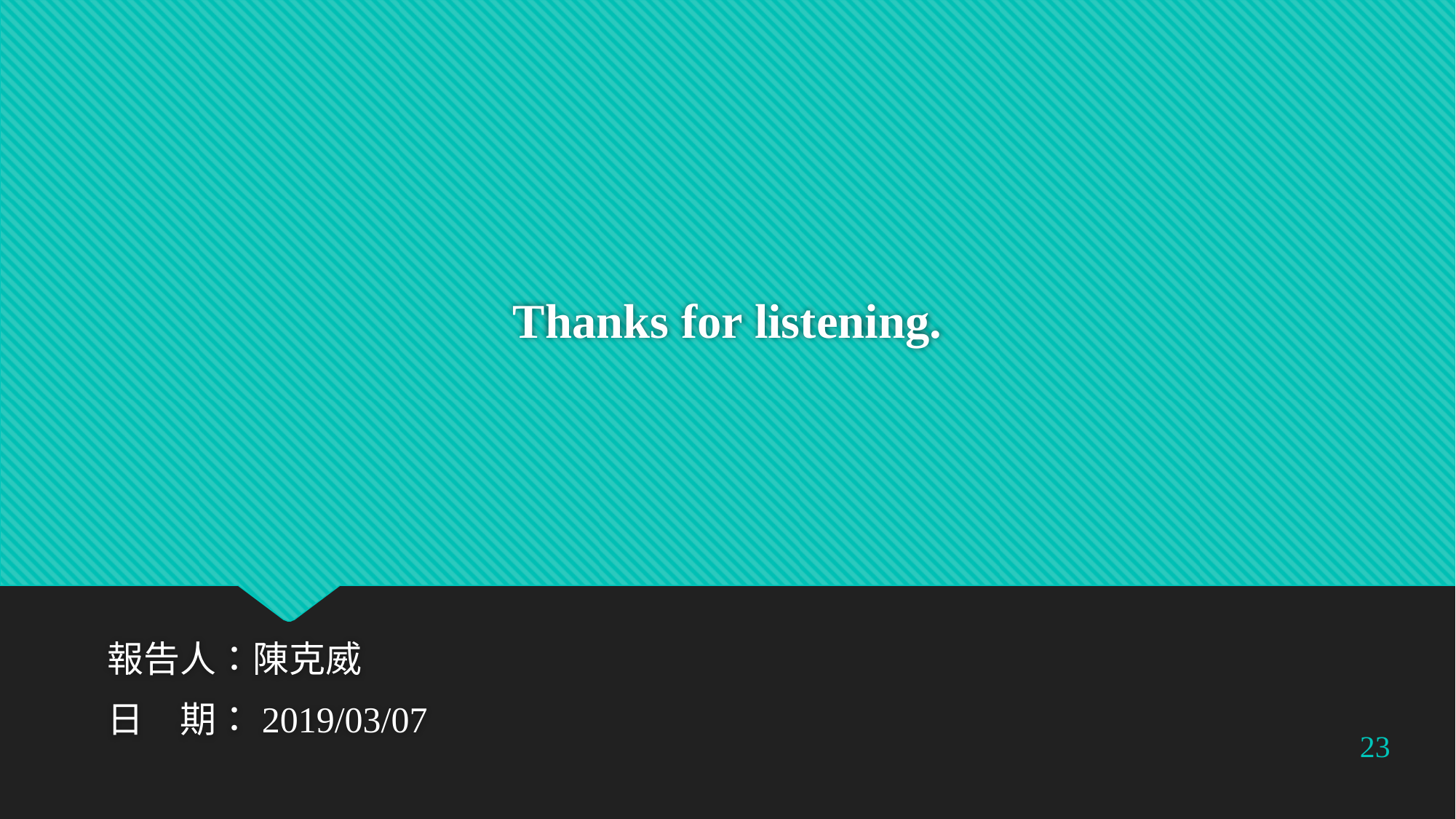

# Thanks for listening.
報告人：陳克威
日　期：2019/03/07

23